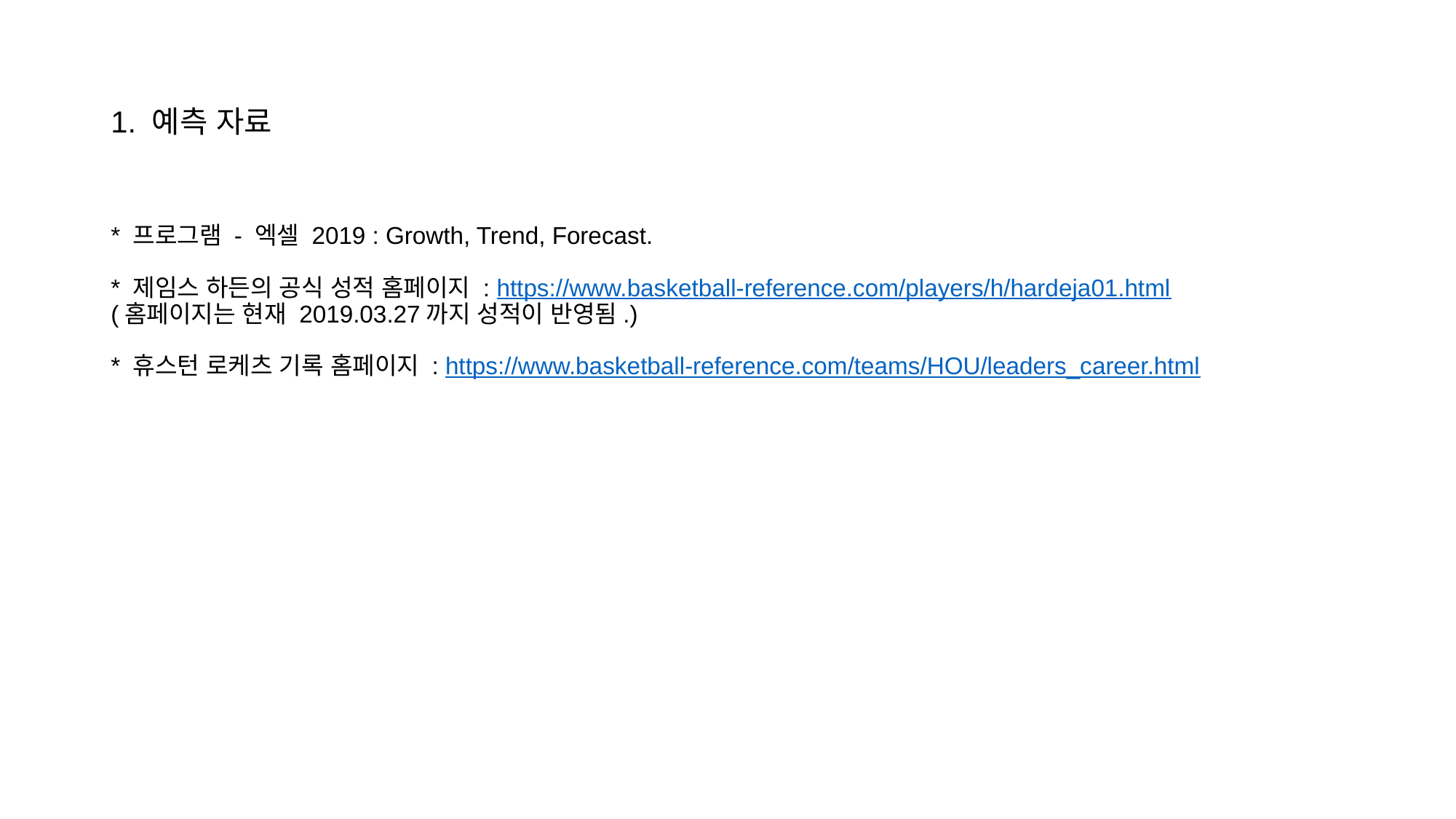

# 1. 예측 자료
* 프로그램 - 엑셀 2019 : Growth, Trend, Forecast.
* 제임스 하든의 공식 성적 홈페이지 : https://www.basketball-reference.com/players/h/hardeja01.html
(홈페이지는 현재 2019.03.27까지 성적이 반영됨.)
* 휴스턴 로케츠 기록 홈페이지 : https://www.basketball-reference.com/teams/HOU/leaders_career.html